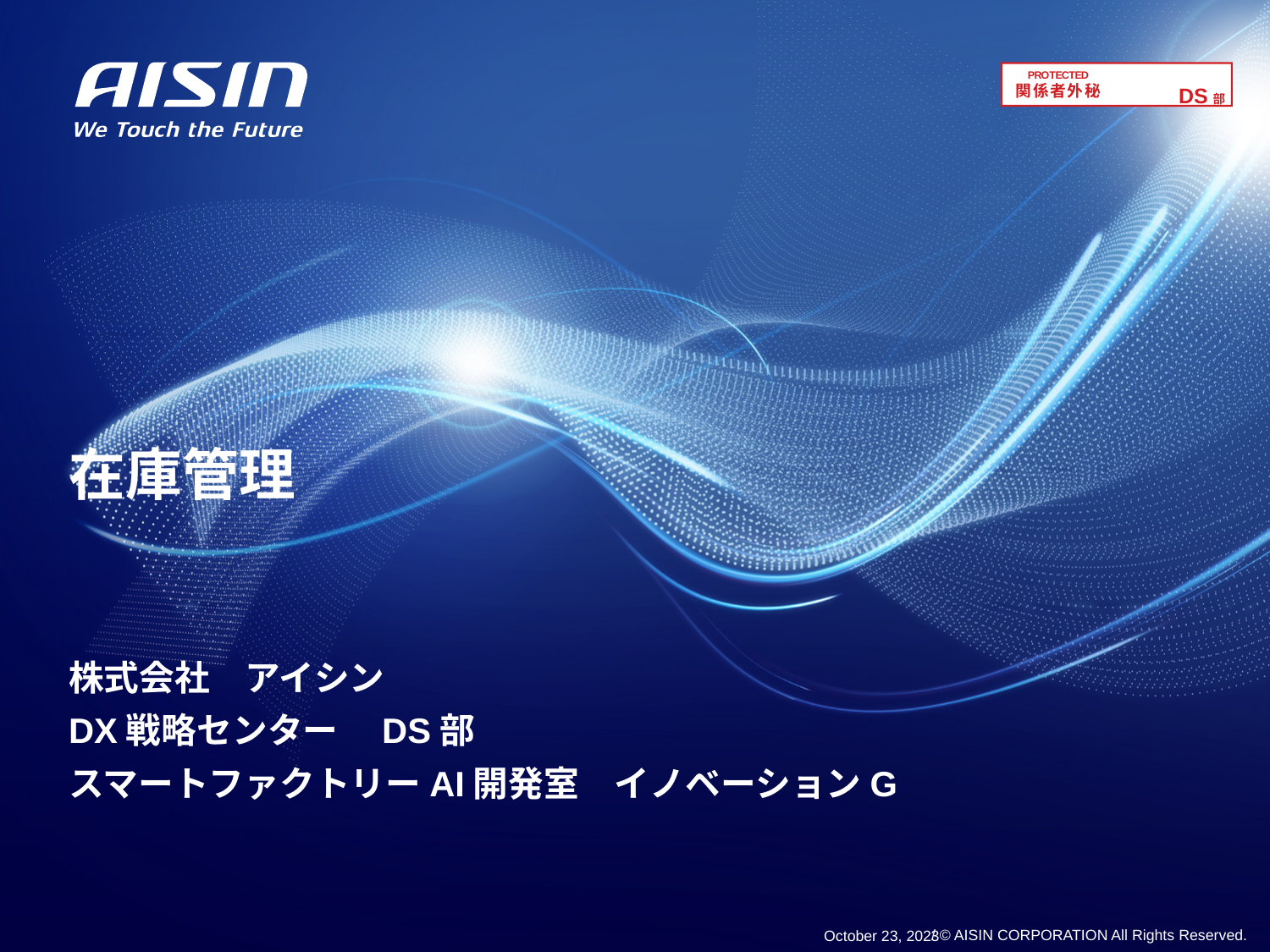

在庫管理
株式会社　アイシン
DX戦略センター　DS部
スマートファクトリーAI開発室　イノベーションG

October 23, 2023